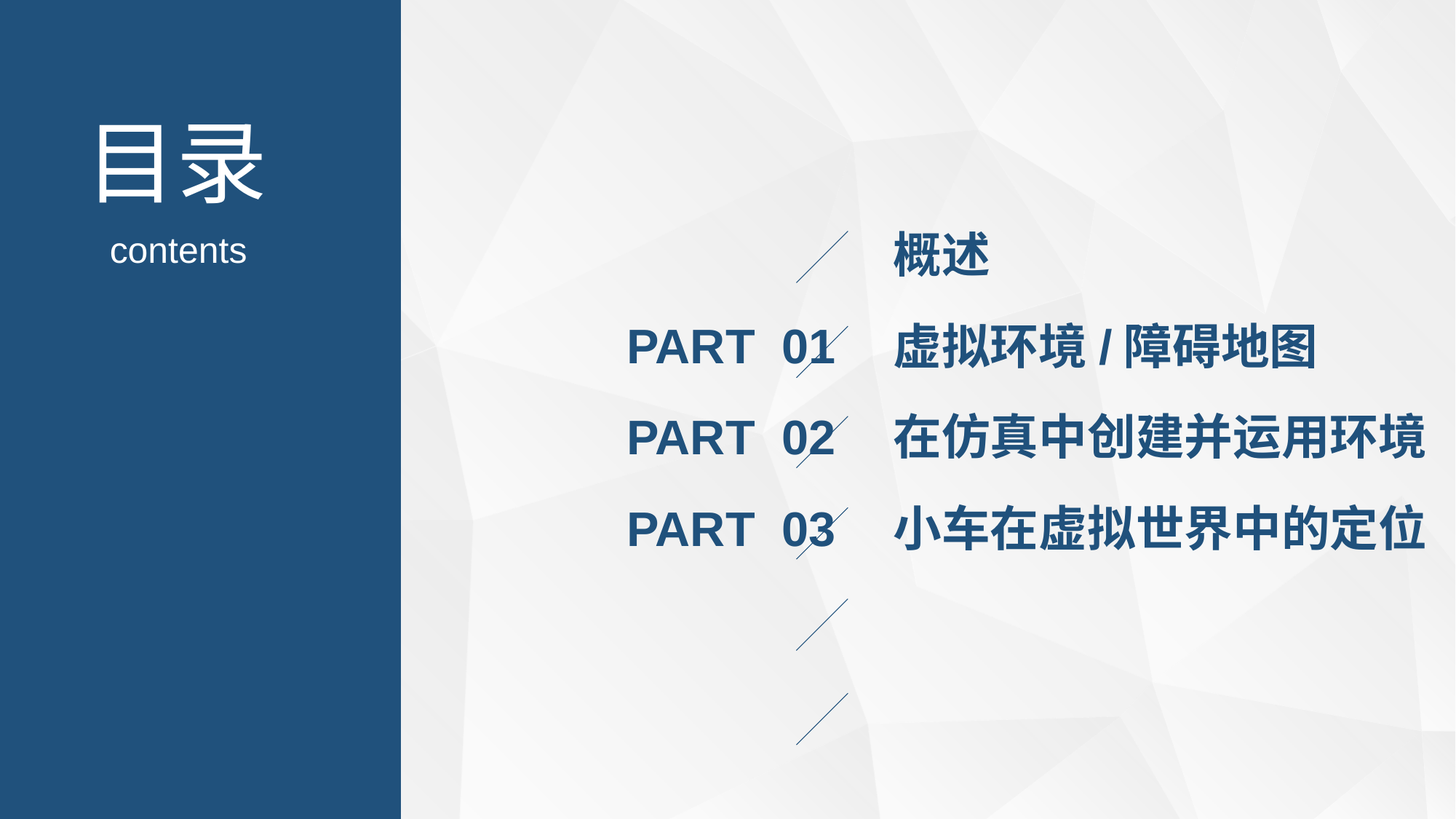

概述
PART  01
虚拟环境/障碍地图
在仿真中创建并运用环境
PART  02

PART  03

小车在虚拟世界中的定位